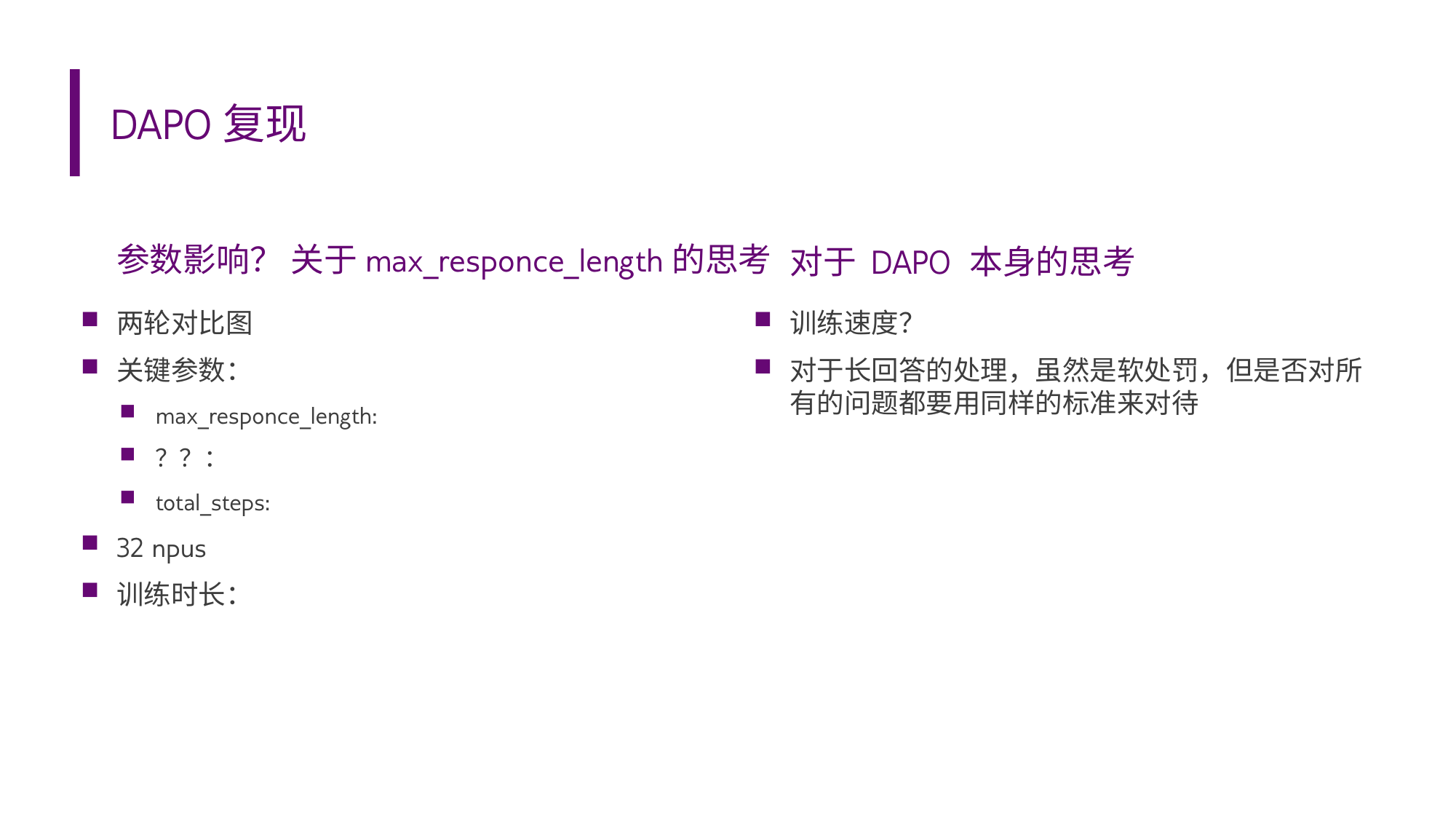

# DAPO复现
参数影响？ 关于max_responce_length的思考
对于 DAPO 本身的思考
两轮对比图
关键参数：
max_responce_length:
？？：
total_steps:
32 npus
训练时长：

训练速度？
对于长回答的处理，虽然是软处罚，但是否对所有的问题都要用同样的标准来对待